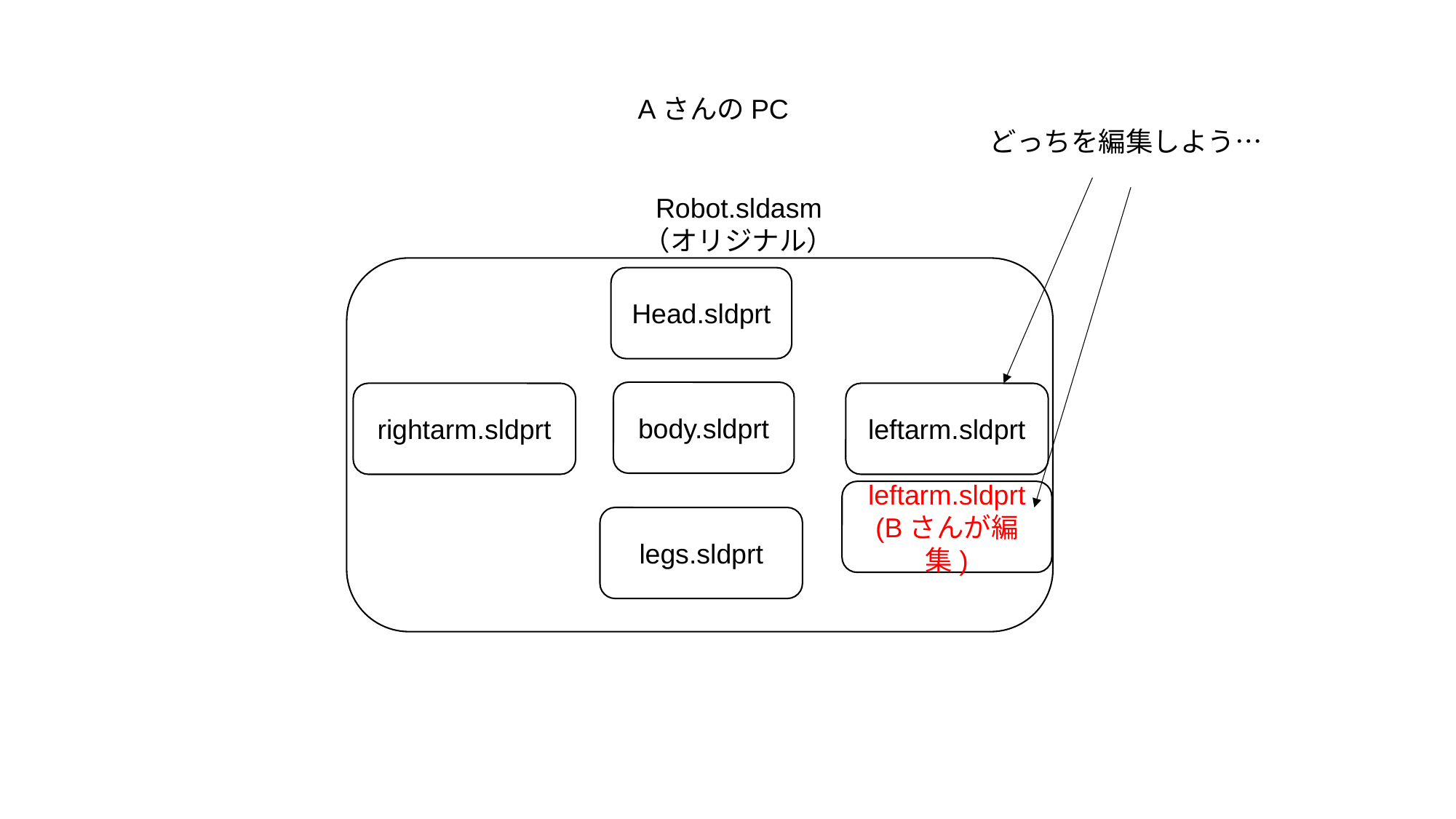

AさんのPC
どっちを編集しよう…
Robot.sldasm
（オリジナル）

Head.sldprt
body.sldprt
rightarm.sldprt
leftarm.sldprt
leftarm.sldprt
(Bさんが編集)
legs.sldprt